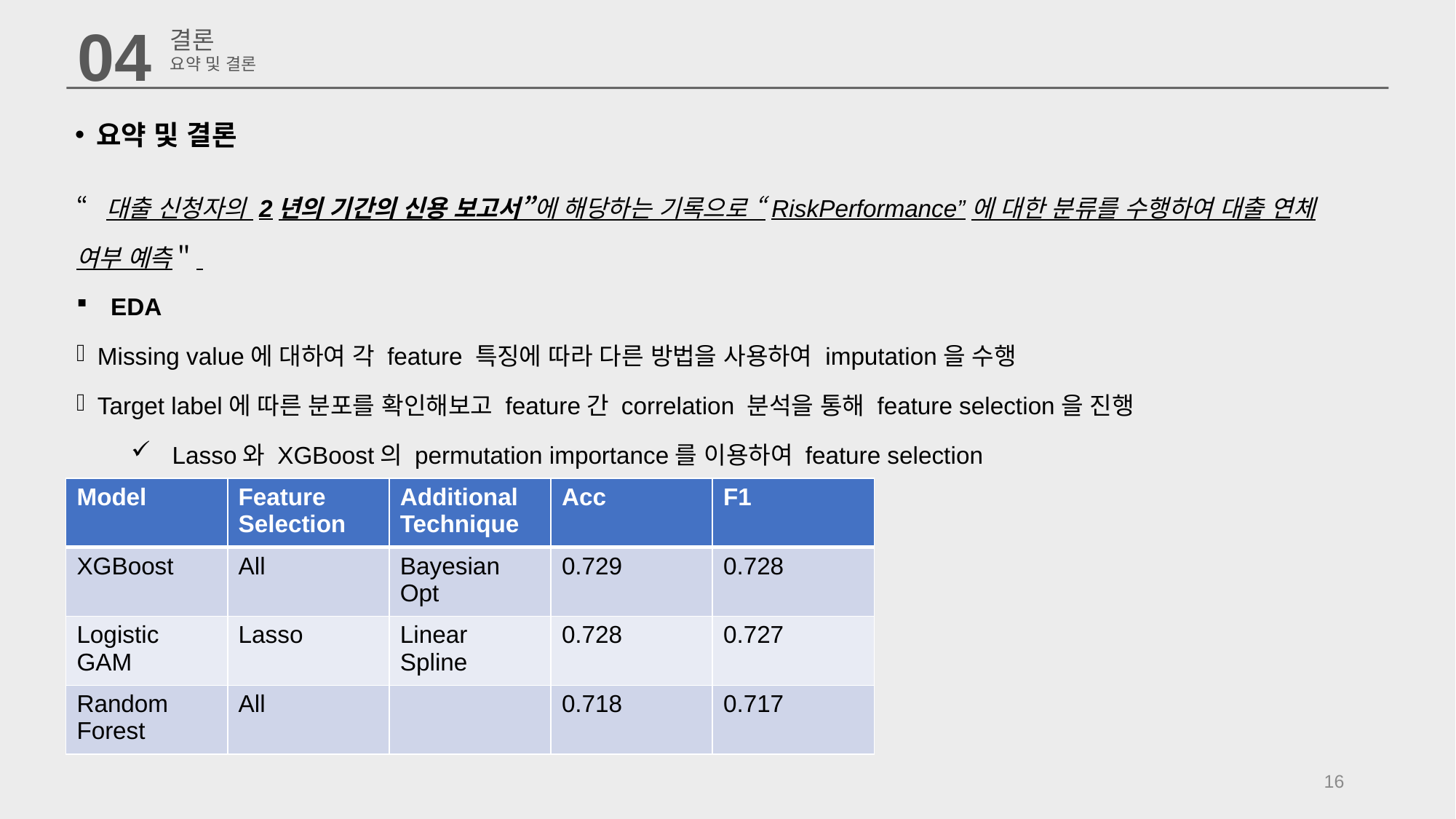

04
결론
요약 및 결론

요약 및 결론
“대출 신청자의 2년의 기간의 신용 보고서”에 해당하는 기록으로 “RiskPerformance”에 대한 분류를 수행하여 대출 연체 여부 예측＂
EDA
Missing value에 대하여 각 feature 특징에 따라 다른 방법을 사용하여 imputation을 수행
Target label에 따른 분포를 확인해보고 feature간 correlation 분석을 통해 feature selection을 진행
Lasso와 XGBoost의 permutation importance를 이용하여 feature selection
성능 비교
| Model | Feature Selection | Additional Technique | Acc | F1 |
| --- | --- | --- | --- | --- |
| XGBoost | All | Bayesian Opt | 0.729 | 0.728 |
| Logistic GAM | Lasso | Linear Spline | 0.728 | 0.727 |
| Random Forest | All |  | 0.718 | 0.717 |
16